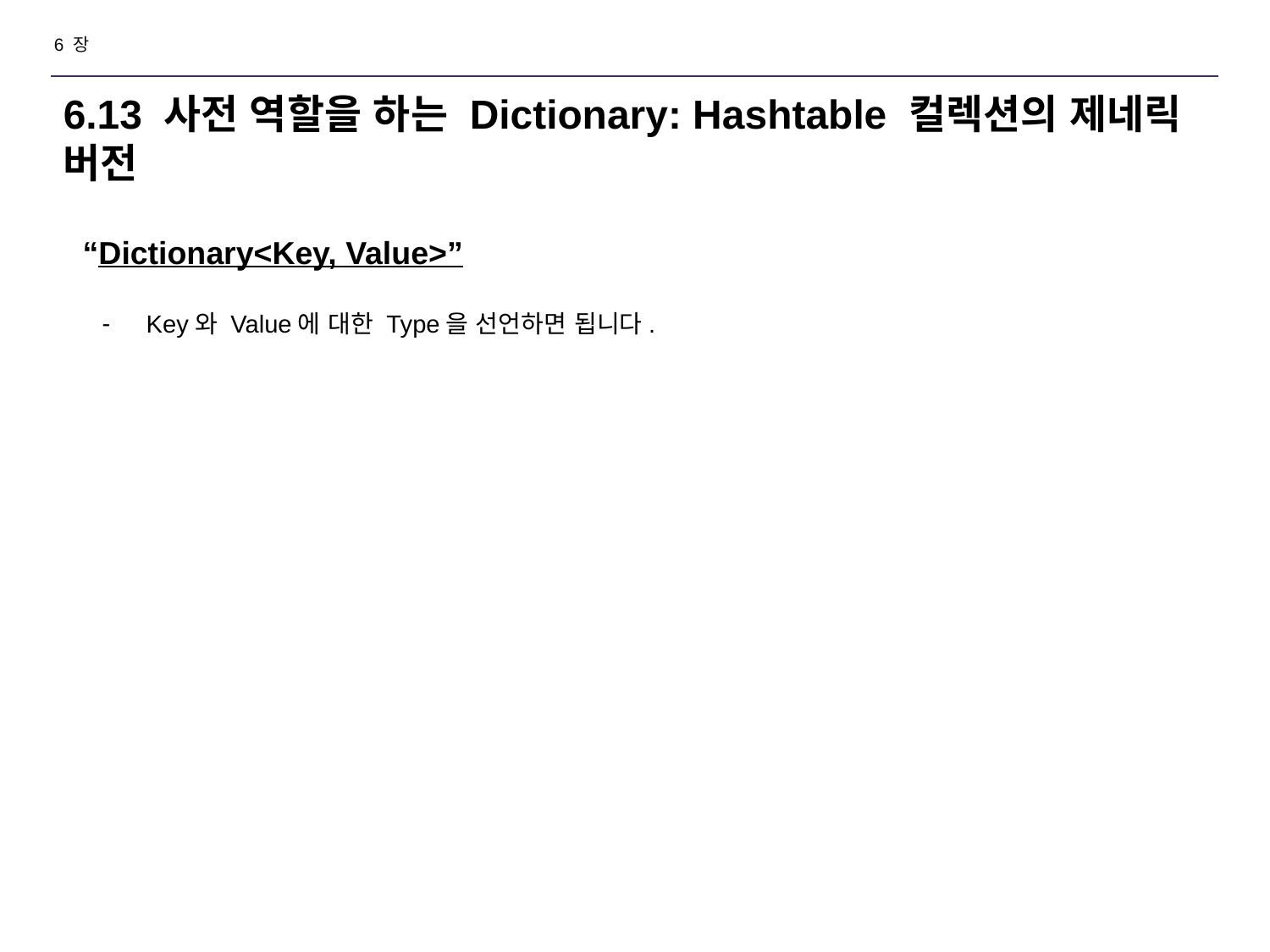

6 장
# 6.13 사전 역할을 하는 Dictionary: Hashtable 컬렉션의 제네릭 버전
“Dictionary<Key, Value>”

Key와 Value에 대한 Type을 선언하면 됩니다.